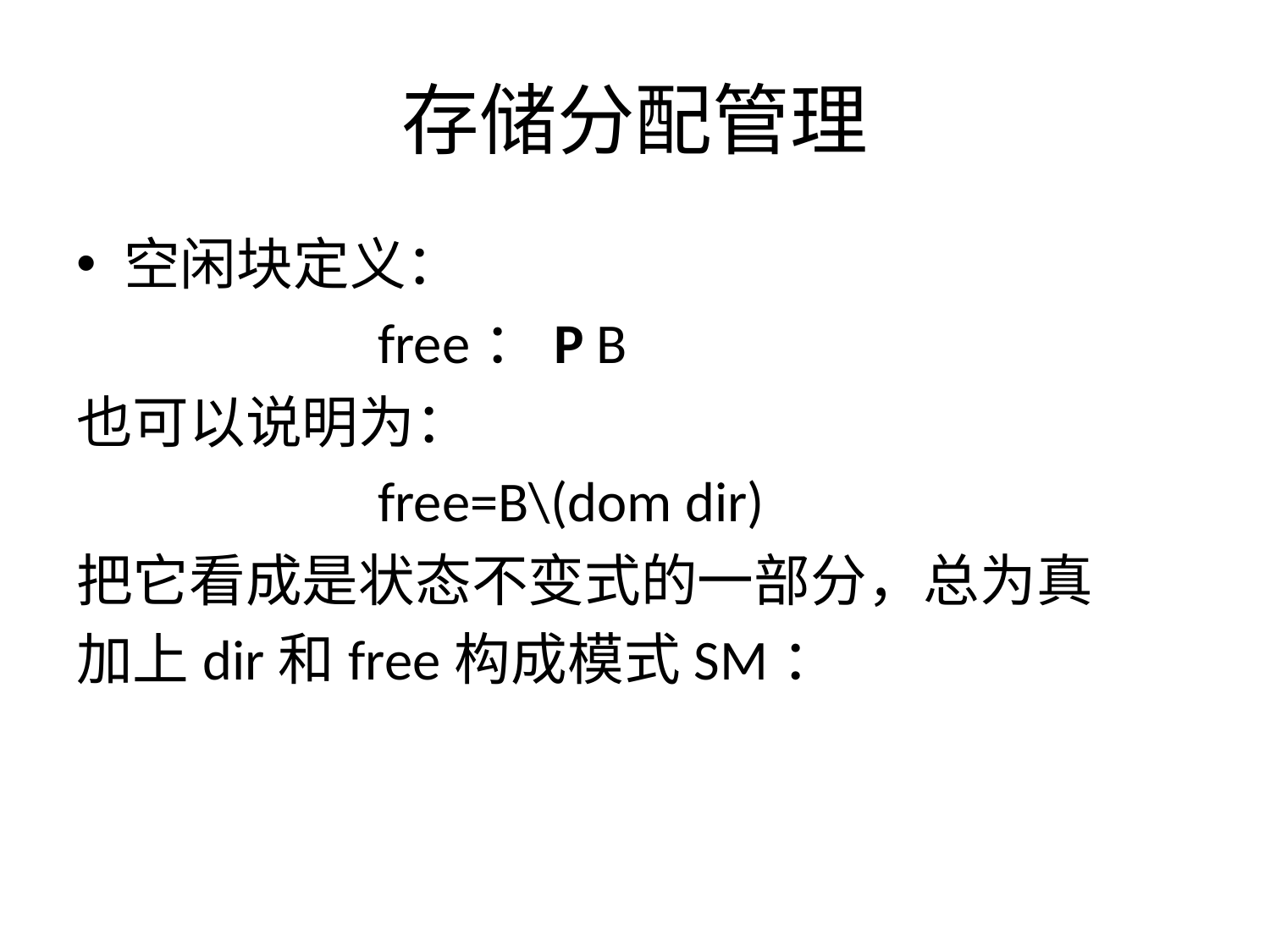

# 存储分配管理
空闲块定义：
			free：P B
也可以说明为：
			free=B\(dom dir)
把它看成是状态不变式的一部分，总为真
加上dir和free构成模式SM：